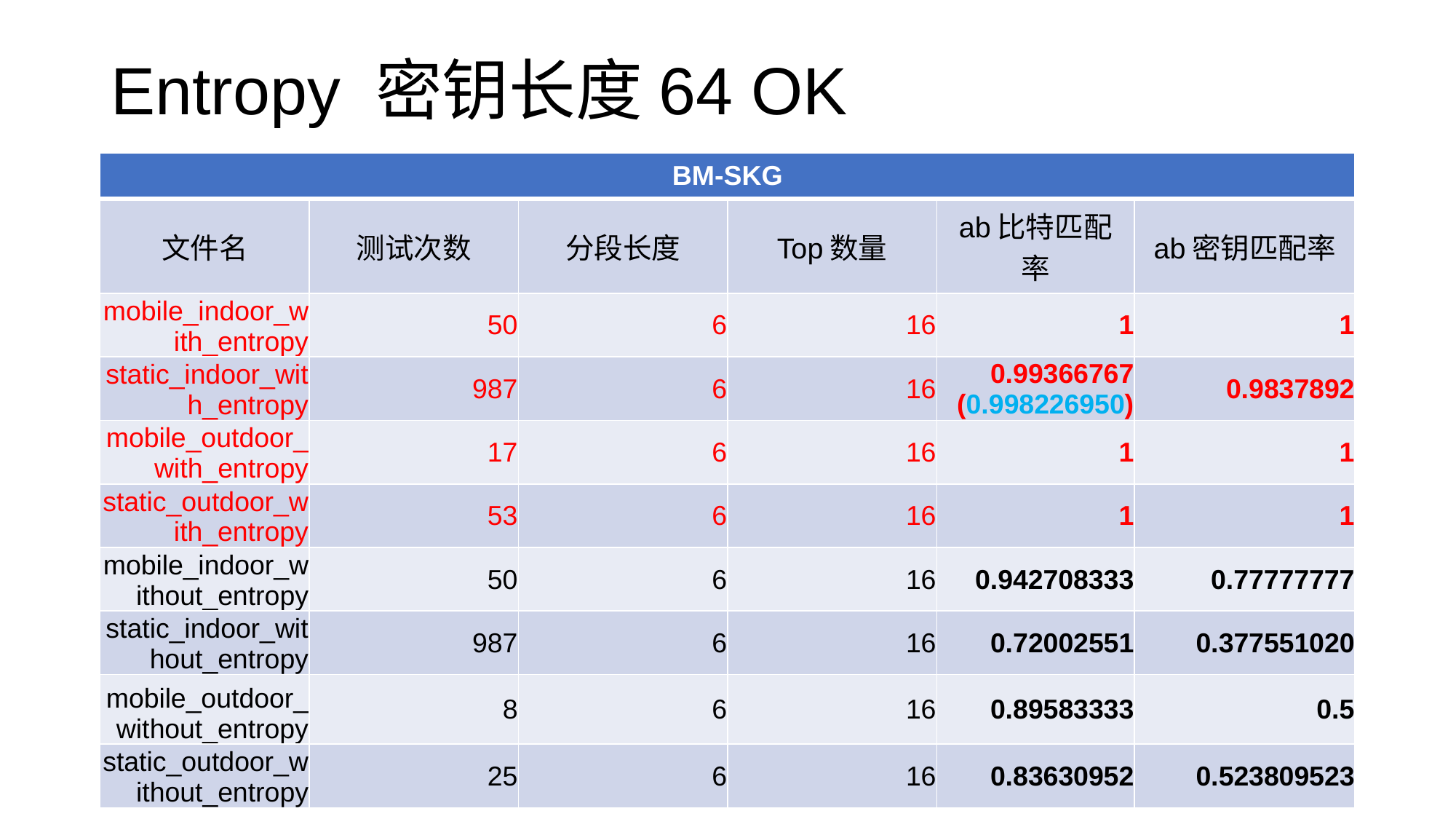

# Entropy 密钥长度64 OK
| BM-SKG |  |  |  |  |  |
| --- | --- | --- | --- | --- | --- |
| 文件名 | 测试次数 | 分段长度 | Top数量 | ab比特匹配率 | ab密钥匹配率 |
| mobile\_indoor\_with\_entropy | 50 | 6 | 16 | 1 | 1 |
| static\_indoor\_with\_entropy | 987 | 6 | 16 | 0.99366767 (0.998226950) | 0.9837892 |
| mobile\_outdoor\_with\_entropy | 17 | 6 | 16 | 1 | 1 |
| static\_outdoor\_with\_entropy | 53 | 6 | 16 | 1 | 1 |
| mobile\_indoor\_without\_entropy | 50 | 6 | 16 | 0.942708333 | 0.77777777 |
| static\_indoor\_without\_entropy | 987 | 6 | 16 | 0.72002551 | 0.377551020 |
| mobile\_outdoor\_without\_entropy | 8 | 6 | 16 | 0.89583333 | 0.5 |
| static\_outdoor\_without\_entropy | 25 | 6 | 16 | 0.83630952 | 0.523809523 |